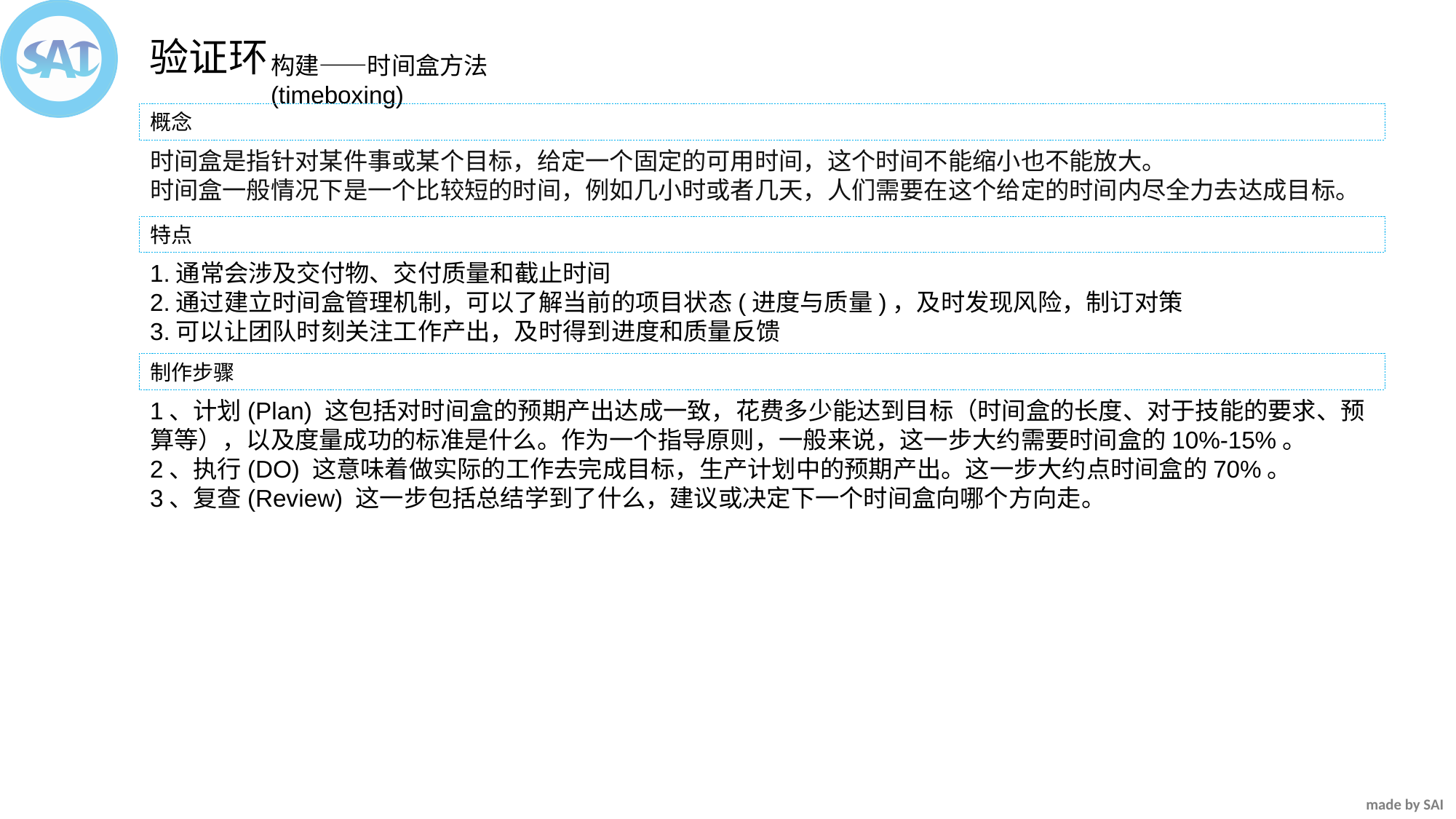

验证环
构建——时间盒方法(timeboxing)
概念
时间盒是指针对某件事或某个目标，给定一个固定的可用时间，这个时间不能缩小也不能放大。
时间盒一般情况下是一个比较短的时间，例如几小时或者几天，人们需要在这个给定的时间内尽全力去达成目标。
特点
1.通常会涉及交付物、交付质量和截止时间
2.通过建立时间盒管理机制，可以了解当前的项目状态(进度与质量)，及时发现风险，制订对策
3.可以让团队时刻关注工作产出，及时得到进度和质量反馈
制作步骤
1、计划(Plan) 这包括对时间盒的预期产出达成一致，花费多少能达到目标（时间盒的长度、对于技能的要求、预算等），以及度量成功的标准是什么。作为一个指导原则，一般来说，这一步大约需要时间盒的10%-15%。
2、执行(DO) 这意味着做实际的工作去完成目标，生产计划中的预期产出。这一步大约点时间盒的70%。
3、复查(Review) 这一步包括总结学到了什么，建议或决定下一个时间盒向哪个方向走。